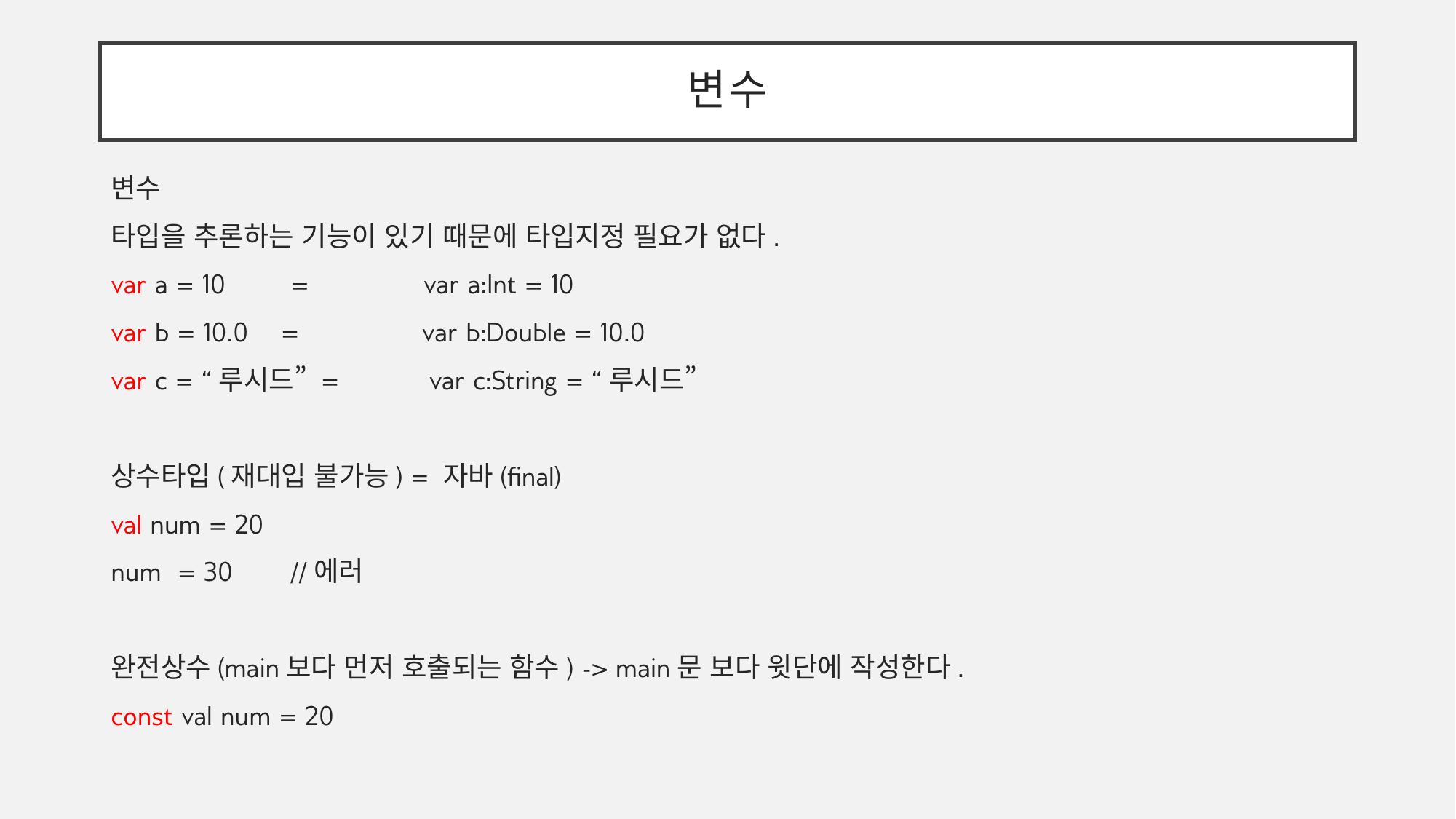

# 변수
변수
타입을 추론하는 기능이 있기 때문에 타입지정 필요가 없다.
var a = 10        =              var a:Int = 10
var b = 10.0    =               var b:Double = 10.0
var c = “루시드” =           var c:String = “루시드”

상수타입(재대입 불가능) = 자바(final)
val num = 20
num  = 30       //에러

완전상수(main보다 먼저 호출되는 함수) -> main문 보다 윗단에 작성한다.
const val num = 20